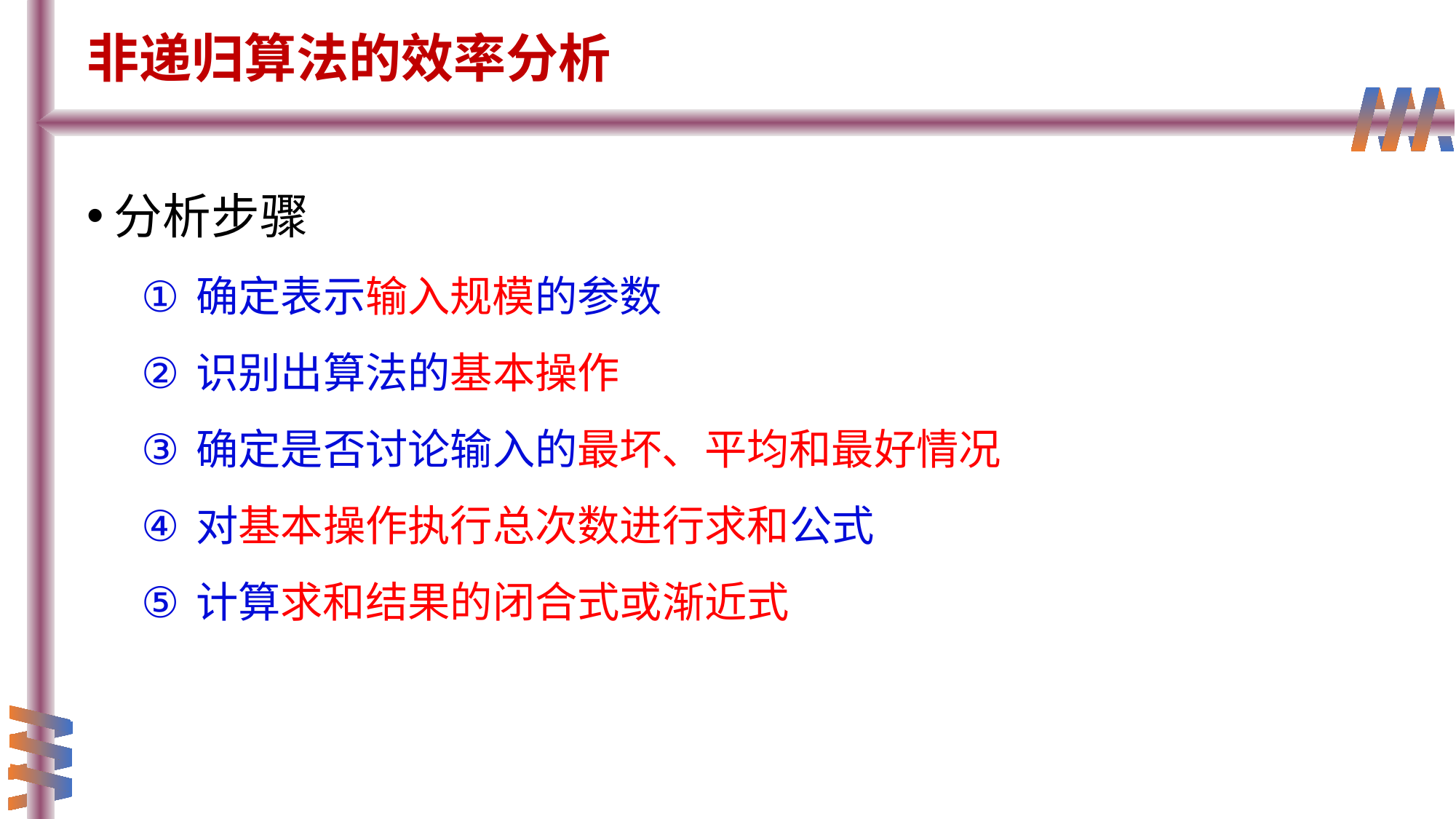

# 非递归算法的效率分析
分析步骤
确定表示输入规模的参数
识别出算法的基本操作
确定是否讨论输入的最坏、平均和最好情况
对基本操作执行总次数进行求和公式
计算求和结果的闭合式或渐近式